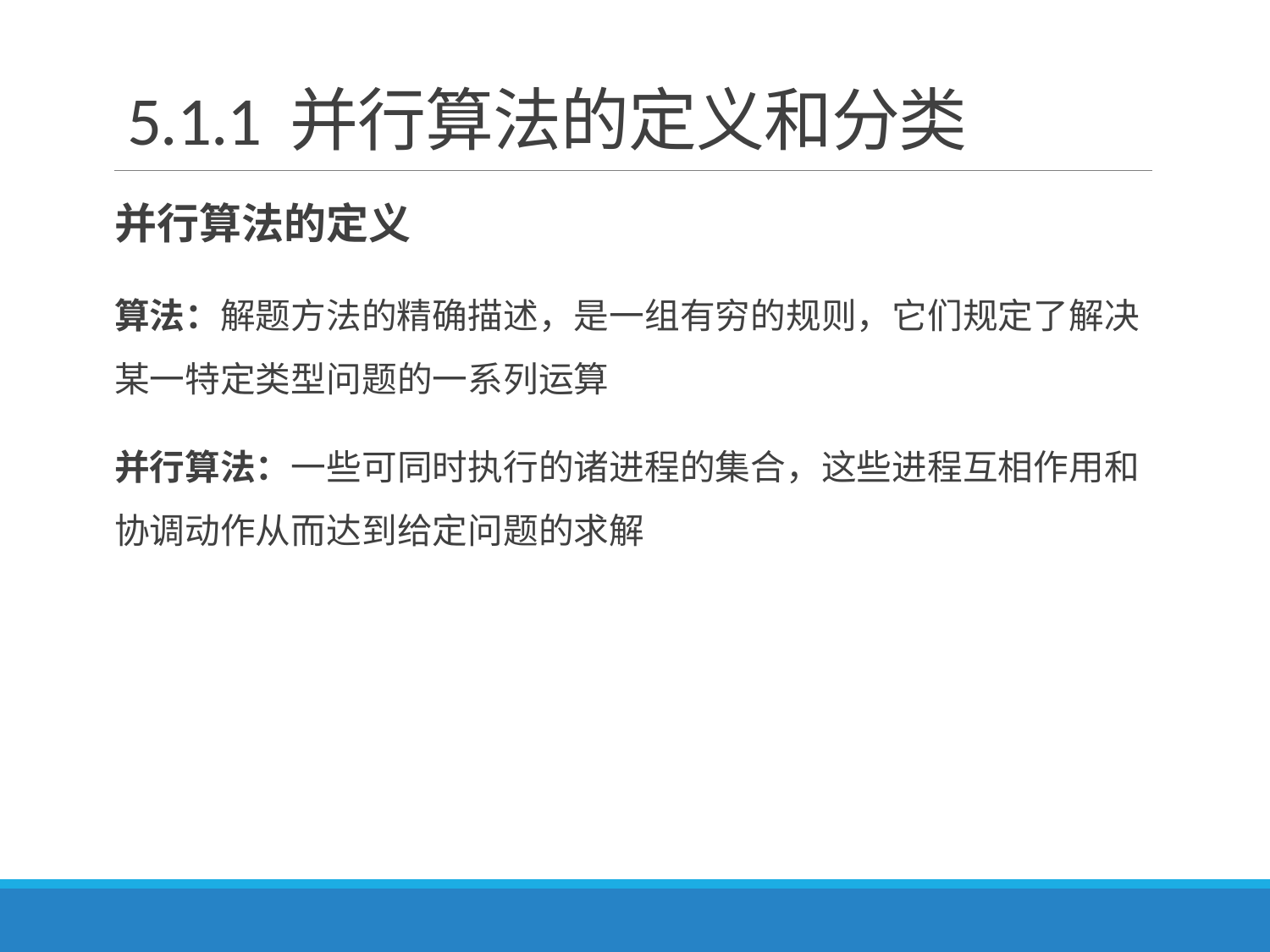

# 5.1.1 并行算法的定义和分类
并行算法的定义
算法：解题方法的精确描述，是一组有穷的规则，它们规定了解决某一特定类型问题的一系列运算
并行算法：一些可同时执行的诸进程的集合，这些进程互相作用和协调动作从而达到给定问题的求解

7